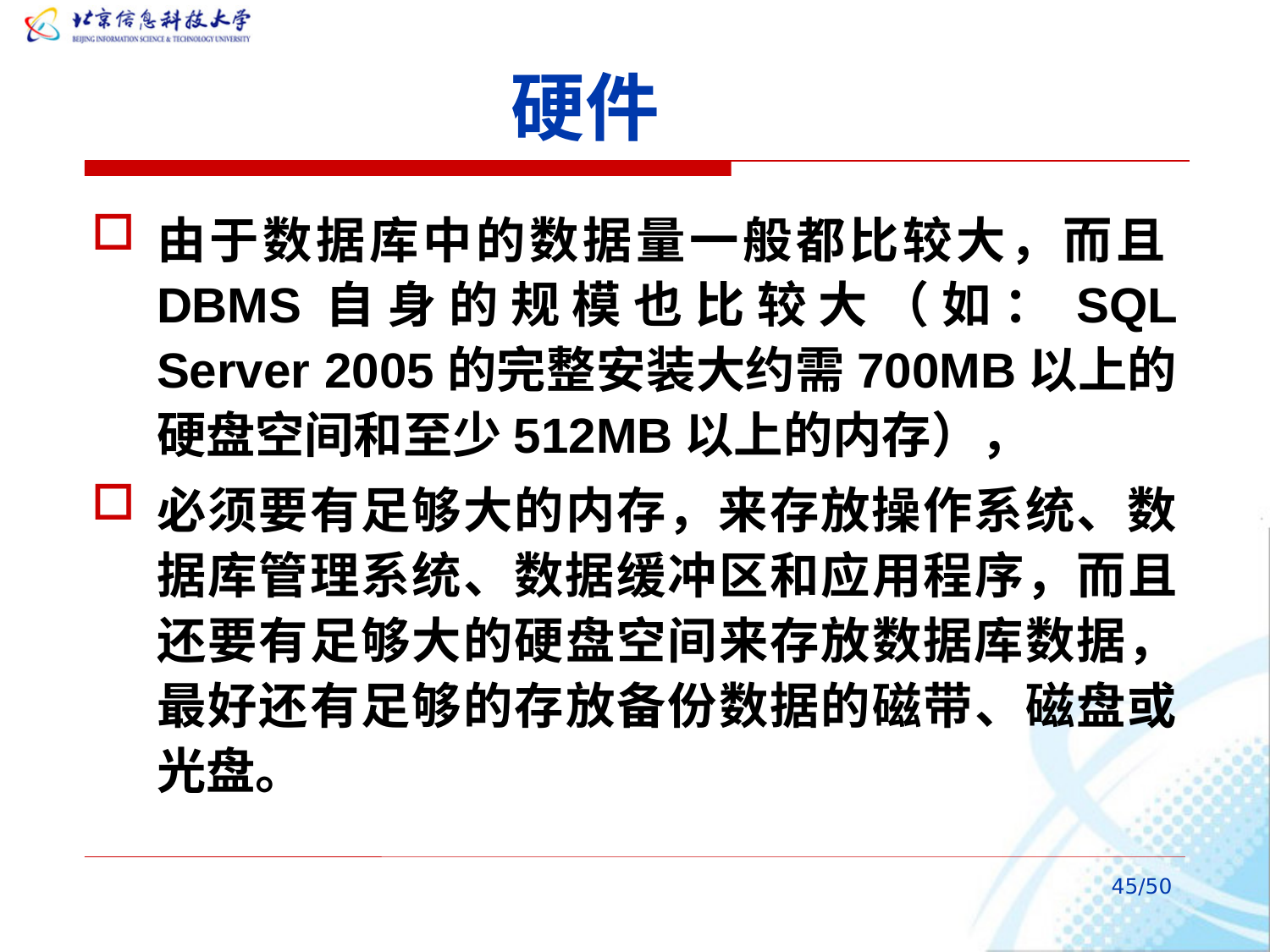

# 硬件
由于数据库中的数据量一般都比较大，而且DBMS自身的规模也比较大（如：SQL Server 2005的完整安装大约需700MB以上的硬盘空间和至少512MB以上的内存），
必须要有足够大的内存，来存放操作系统、数据库管理系统、数据缓冲区和应用程序，而且还要有足够大的硬盘空间来存放数据库数据，最好还有足够的存放备份数据的磁带、磁盘或光盘。

45/50